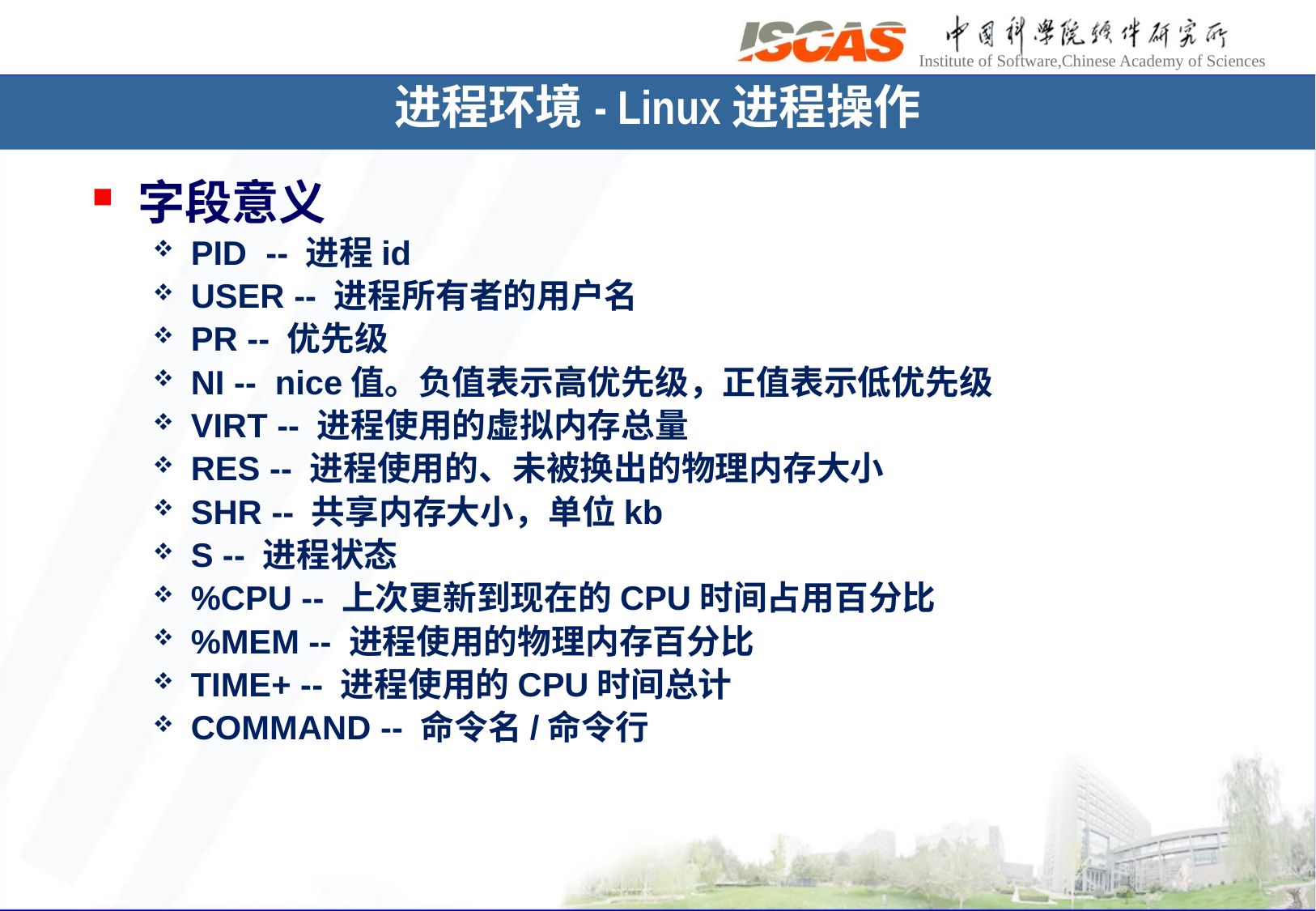

进程环境- Linux进程操作
字段意义
PID  -- 进程id
USER -- 进程所有者的用户名
PR -- 优先级
NI --  nice值。负值表示高优先级，正值表示低优先级
VIRT -- 进程使用的虚拟内存总量
RES -- 进程使用的、未被换出的物理内存大小
SHR -- 共享内存大小，单位kb
S -- 进程状态
%CPU -- 上次更新到现在的CPU时间占用百分比
%MEM -- 进程使用的物理内存百分比
TIME+ -- 进程使用的CPU时间总计
COMMAND -- 命令名/命令行